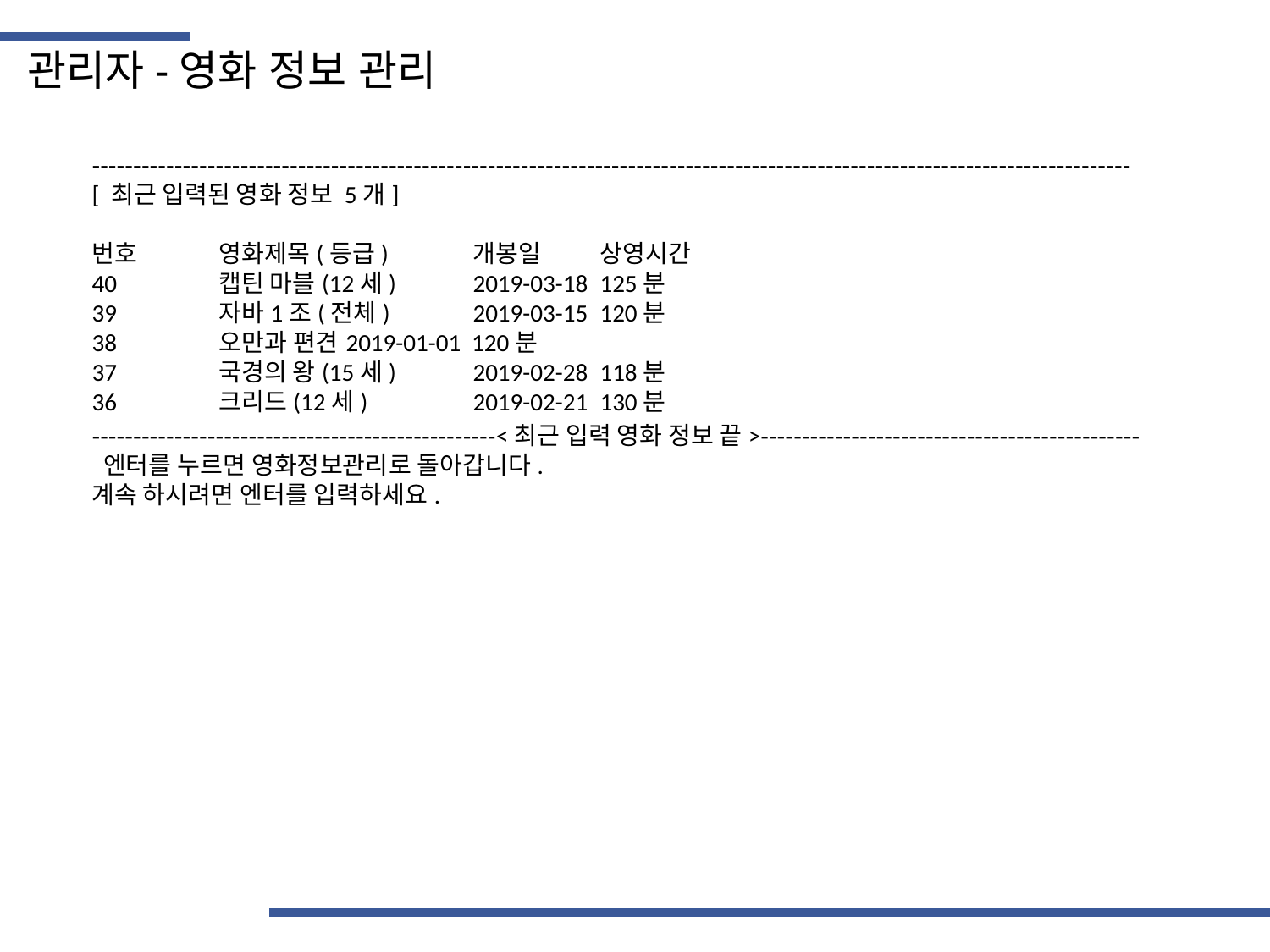

관리자-영화 정보 관리
------------------------------------------------------------------------------------------------------------------------------
[ 최근 입력된 영화 정보 5개]

번호	영화제목(등급)	개봉일	상영시간
40	캡틴 마블(12세)	2019-03-18	125분
39	자바1조(전체)	2019-03-15	120분
38	오만과 편견	2019-01-01  120분
37	국경의 왕(15세)	2019-02-28	118분
36	크리드(12세)	2019-02-21	130분
-------------------------------------------------<최근 입력 영화 정보 끝>----------------------------------------------
 엔터를 누르면 영화정보관리로 돌아갑니다.
계속 하시려면 엔터를 입력하세요.